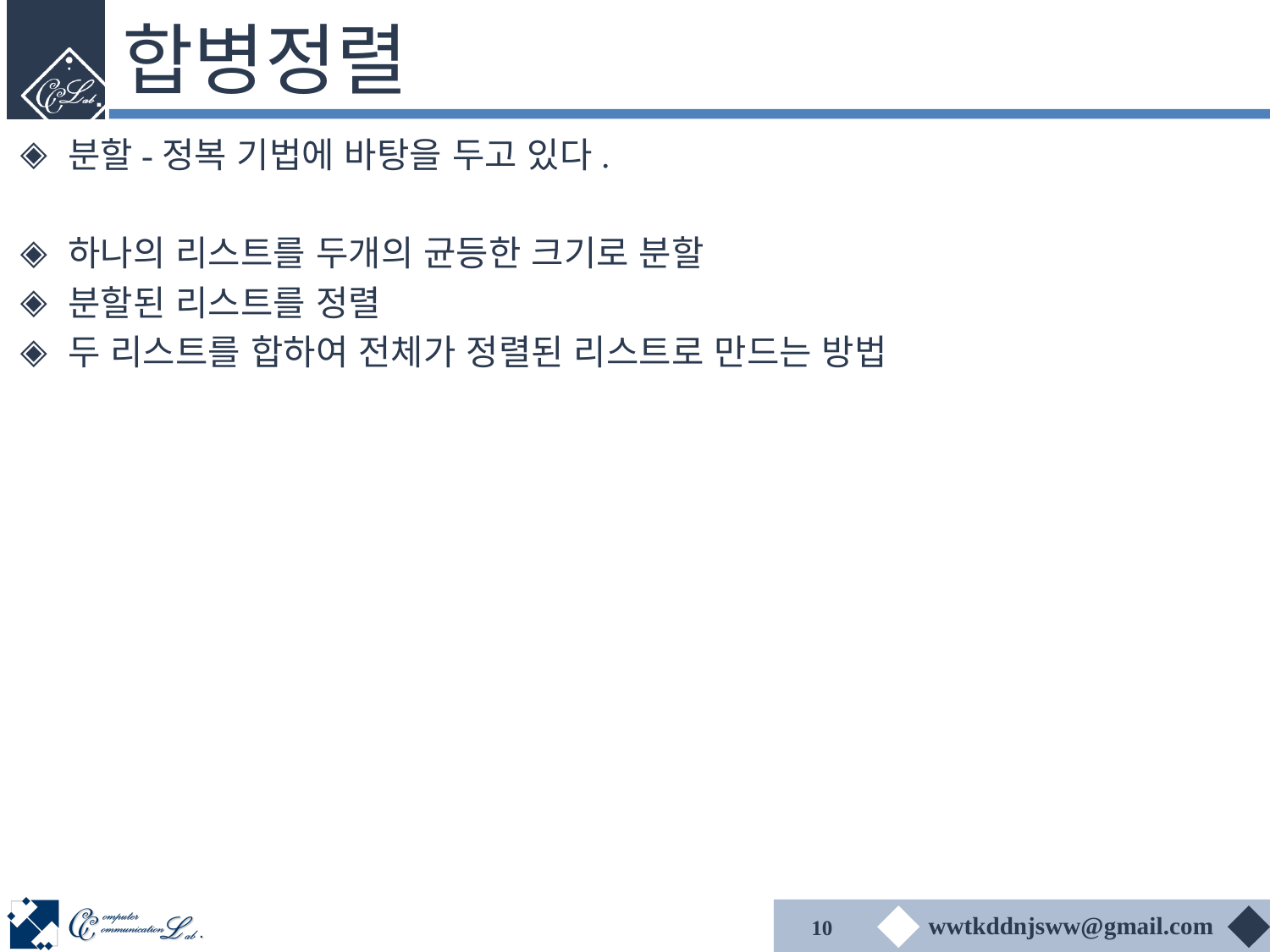

# 합병정렬
분할-정복 기법에 바탕을 두고 있다.

하나의 리스트를 두개의 균등한 크기로 분할
분할된 리스트를 정렬
두 리스트를 합하여 전체가 정렬된 리스트로 만드는 방법